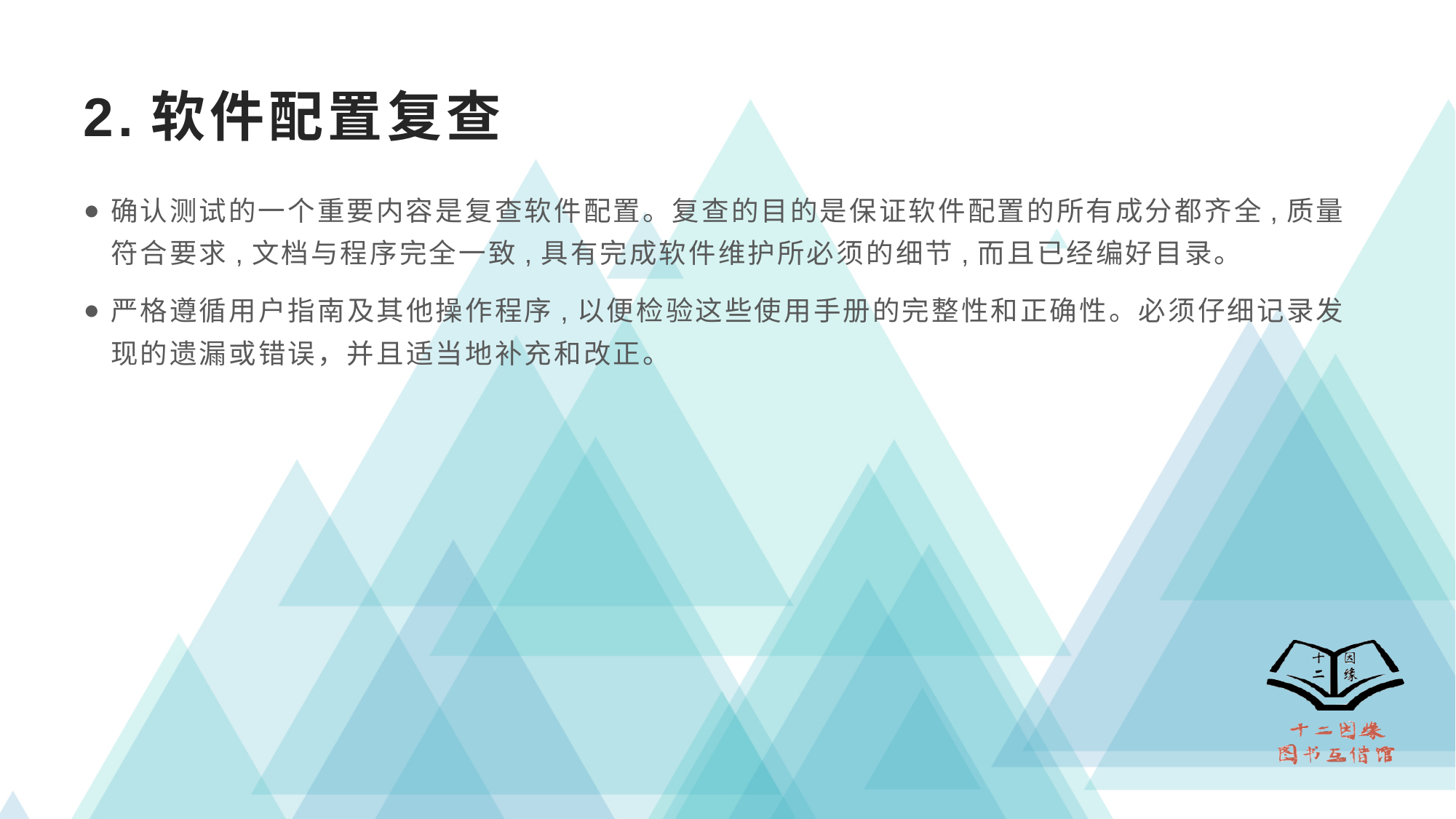

# 2.软件配置复查
确认测试的一个重要内容是复查软件配置。复查的目的是保证软件配置的所有成分都齐全,质量符合要求,文档与程序完全一致,具有完成软件维护所必须的细节,而且已经编好目录。
严格遵循用户指南及其他操作程序,以便检验这些使用手册的完整性和正确性。必须仔细记录发现的遗漏或错误，并且适当地补充和改正。